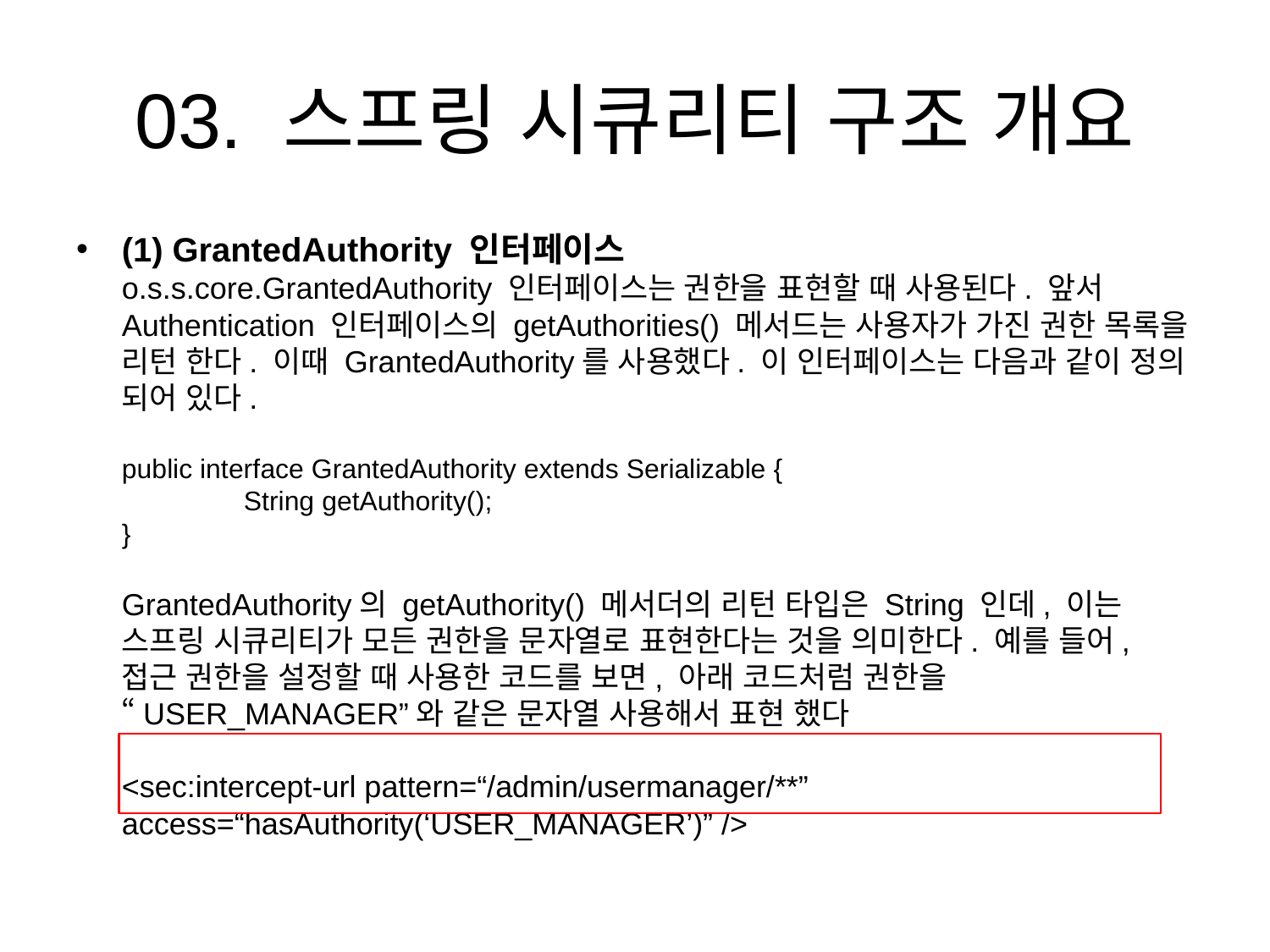

# 03. 스프링 시큐리티 구조 개요
(1) GrantedAuthority 인터페이스
o.s.s.core.GrantedAuthority 인터페이스는 권한을 표현할 때 사용된다. 앞서 Authentication 인터페이스의 getAuthorities() 메서드는 사용자가 가진 권한 목록을 리턴 한다. 이때 GrantedAuthority를 사용했다. 이 인터페이스는 다음과 같이 정의 되어 있다.
public interface GrantedAuthority extends Serializable {
	String getAuthority();
}
GrantedAuthority의 getAuthority() 메서더의 리턴 타입은 String 인데, 이는 스프링 시큐리티가 모든 권한을 문자열로 표현한다는 것을 의미한다. 예를 들어, 접근 권한을 설정할 때 사용한 코드를 보면, 아래 코드처럼 권한을 “USER_MANAGER”와 같은 문자열 사용해서 표현 했다
<sec:intercept-url pattern=“/admin/usermanager/**” access=“hasAuthority(‘USER_MANAGER’)” />